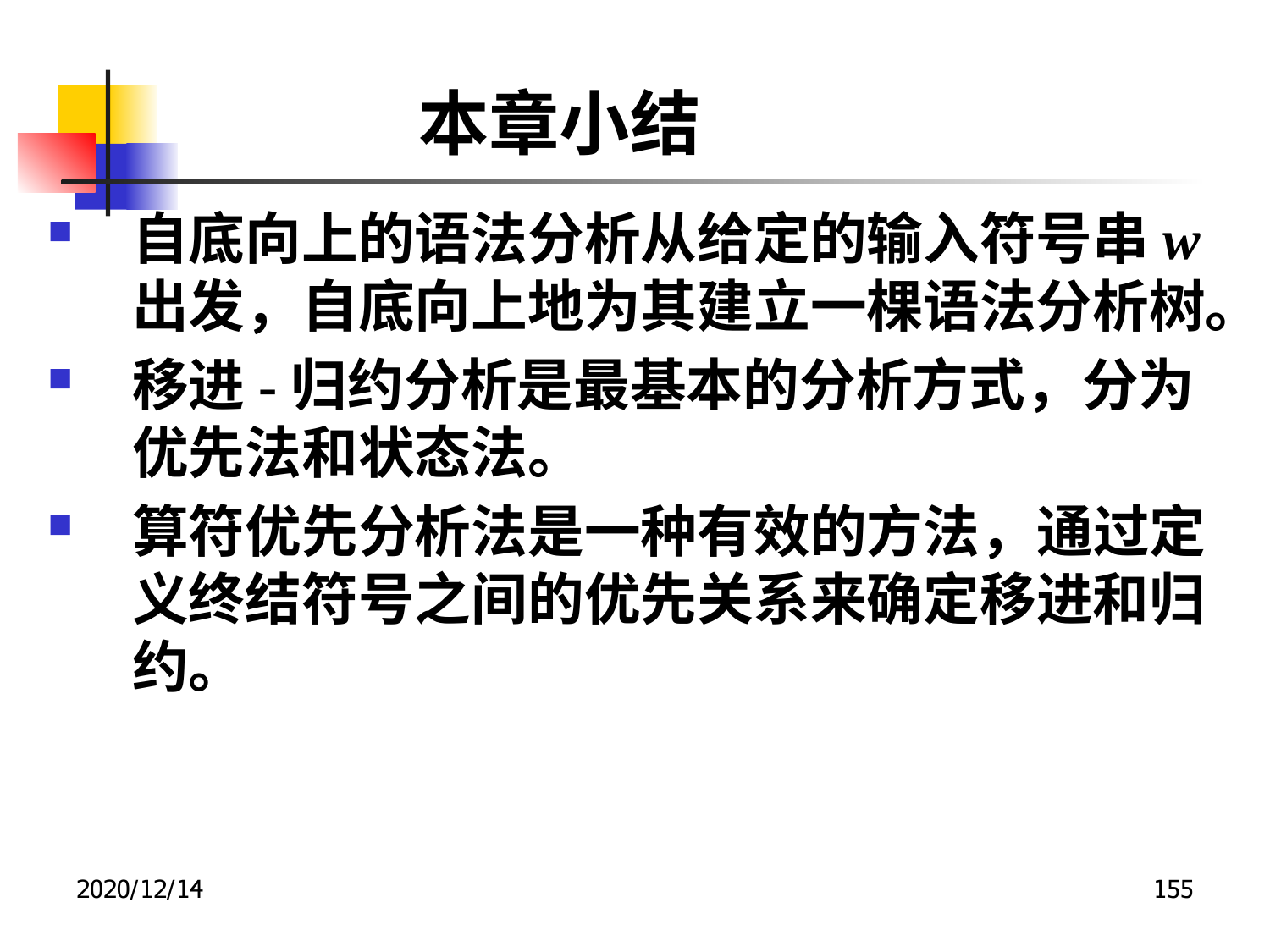

本章小结
自底向上的语法分析从给定的输入符号串w出发，自底向上地为其建立一棵语法分析树。
移进-归约分析是最基本的分析方式，分为优先法和状态法。
算符优先分析法是一种有效的方法，通过定义终结符号之间的优先关系来确定移进和归约。
2020/12/14
155